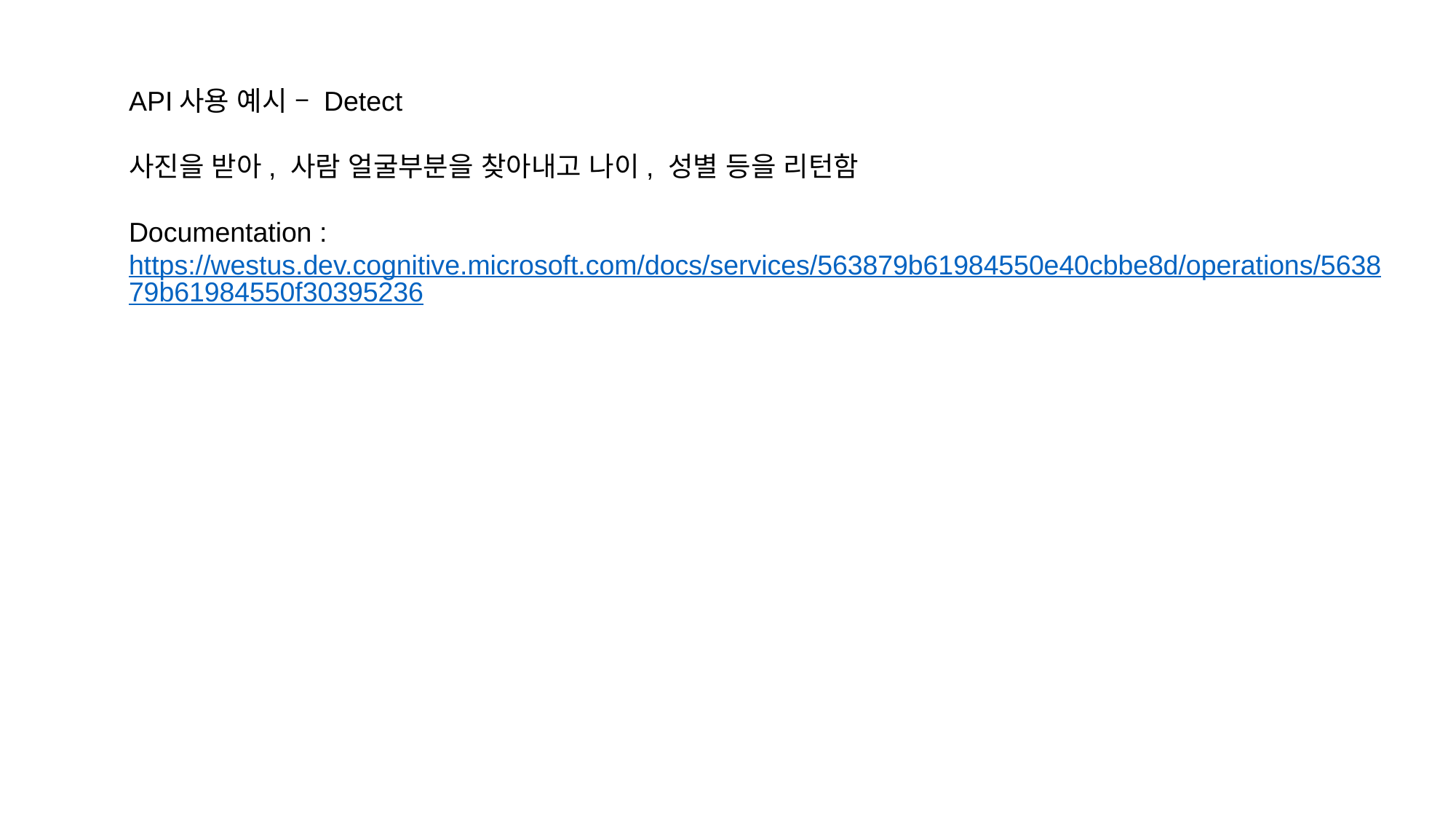

API사용 예시 – Detect

사진을 받아, 사람 얼굴부분을 찾아내고 나이, 성별 등을 리턴함

Documentation :
https://westus.dev.cognitive.microsoft.com/docs/services/563879b61984550e40cbbe8d/operations/563879b61984550f30395236